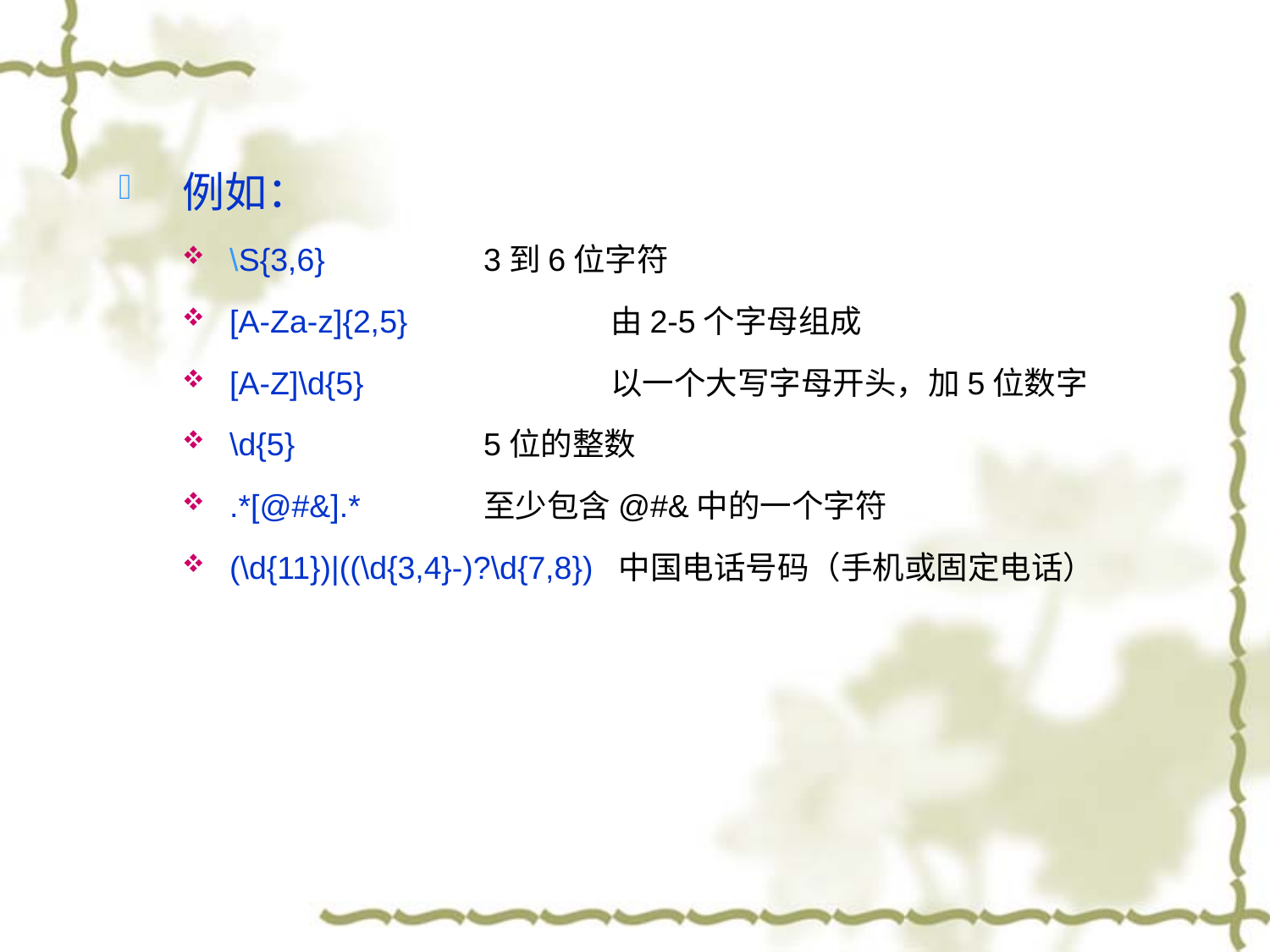

例如：
\S{3,6}		3到6位字符
[A-Za-z]{2,5}		由2-5个字母组成
[A-Z]\d{5}		以一个大写字母开头，加5位数字
\d{5}		5位的整数
.*[@#&].*	至少包含@#&中的一个字符
(\d{11})|((\d{3,4}-)?\d{7,8})  中国电话号码（手机或固定电话）